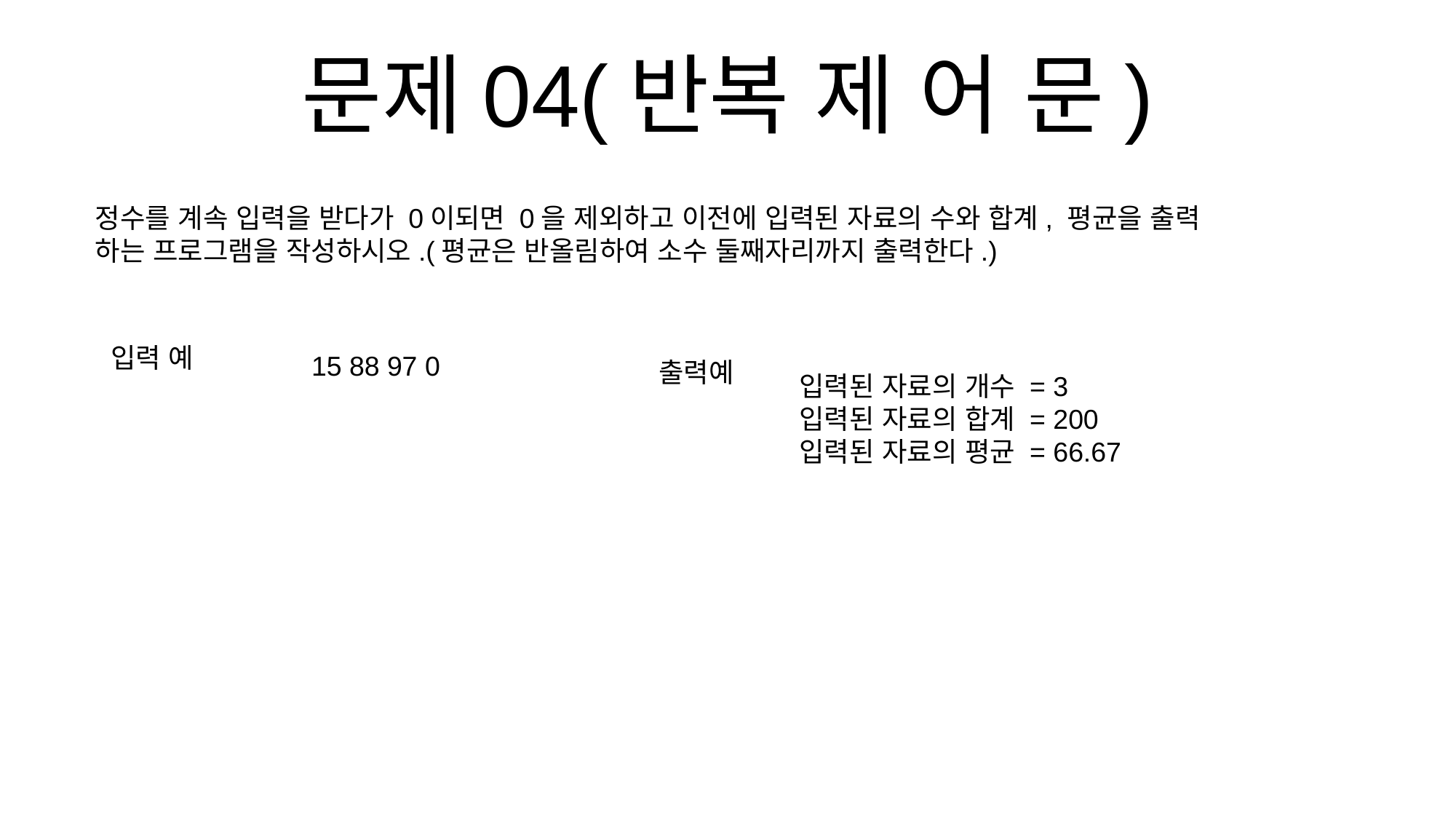

문제04(반복 제 어 문)
정수를 계속 입력을 받다가 0이되면 0을 제외하고 이전에 입력된 자료의 수와 합계, 평균을 출력
하는 프로그램을 작성하시오.(평균은 반올림하여 소수 둘째자리까지 출력한다.)
입력 예
15 88 97 0
출력예
입력된 자료의 개수 = 3
입력된 자료의 합계 = 200
입력된 자료의 평균 = 66.67